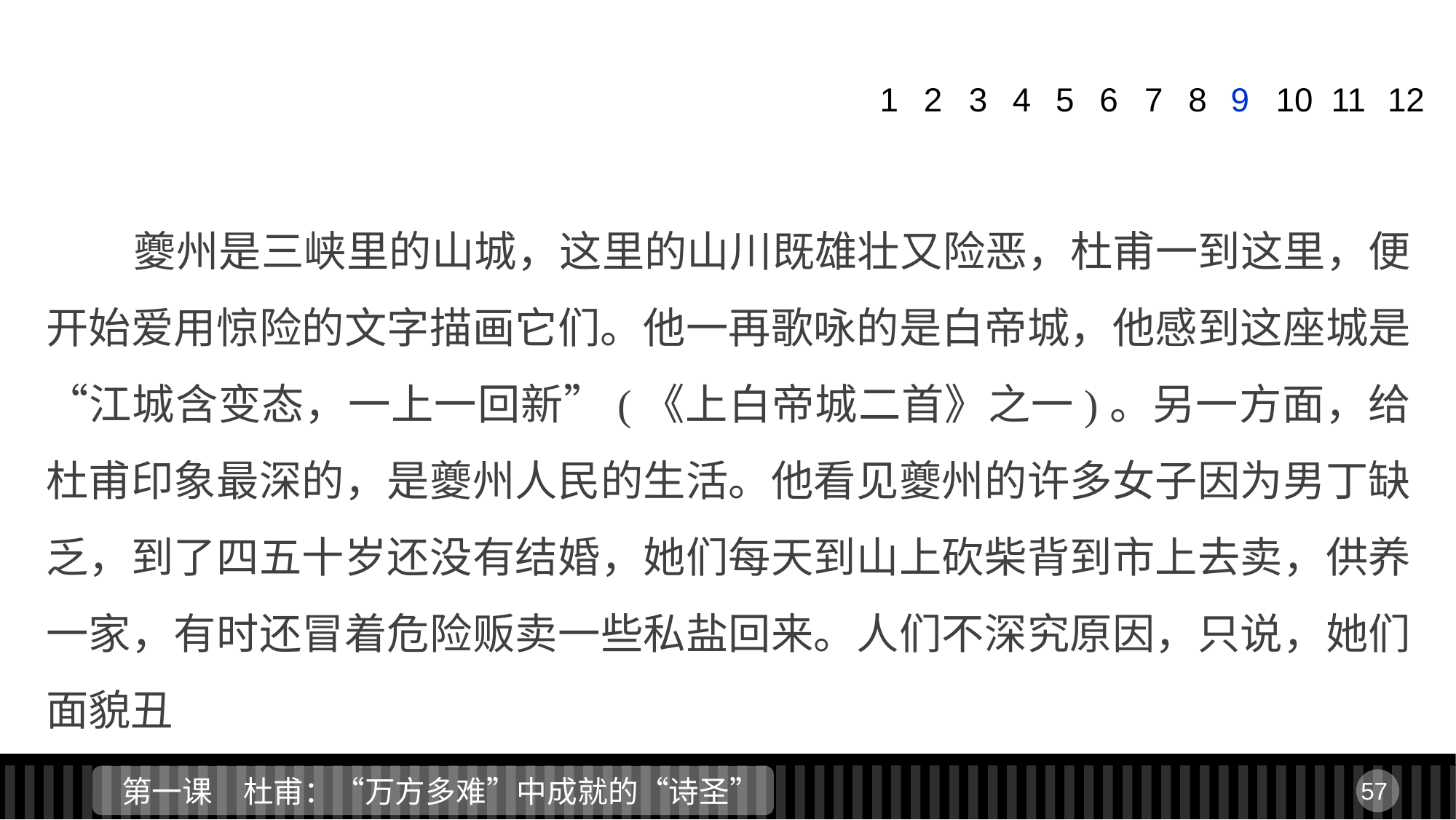

1
2
3
4
5
6
7
8
9
11
12
10
        夔州是三峡里的山城，这里的山川既雄壮又险恶，杜甫一到这里，便开始爱用惊险的文字描画它们。他一再歌咏的是白帝城，他感到这座城是“江城含变态，一上一回新”(《上白帝城二首》之一)。另一方面，给杜甫印象最深的，是夔州人民的生活。他看见夔州的许多女子因为男丁缺乏，到了四五十岁还没有结婚，她们每天到山上砍柴背到市上去卖，供养一家，有时还冒着危险贩卖一些私盐回来。人们不深究原因，只说，她们面貌丑